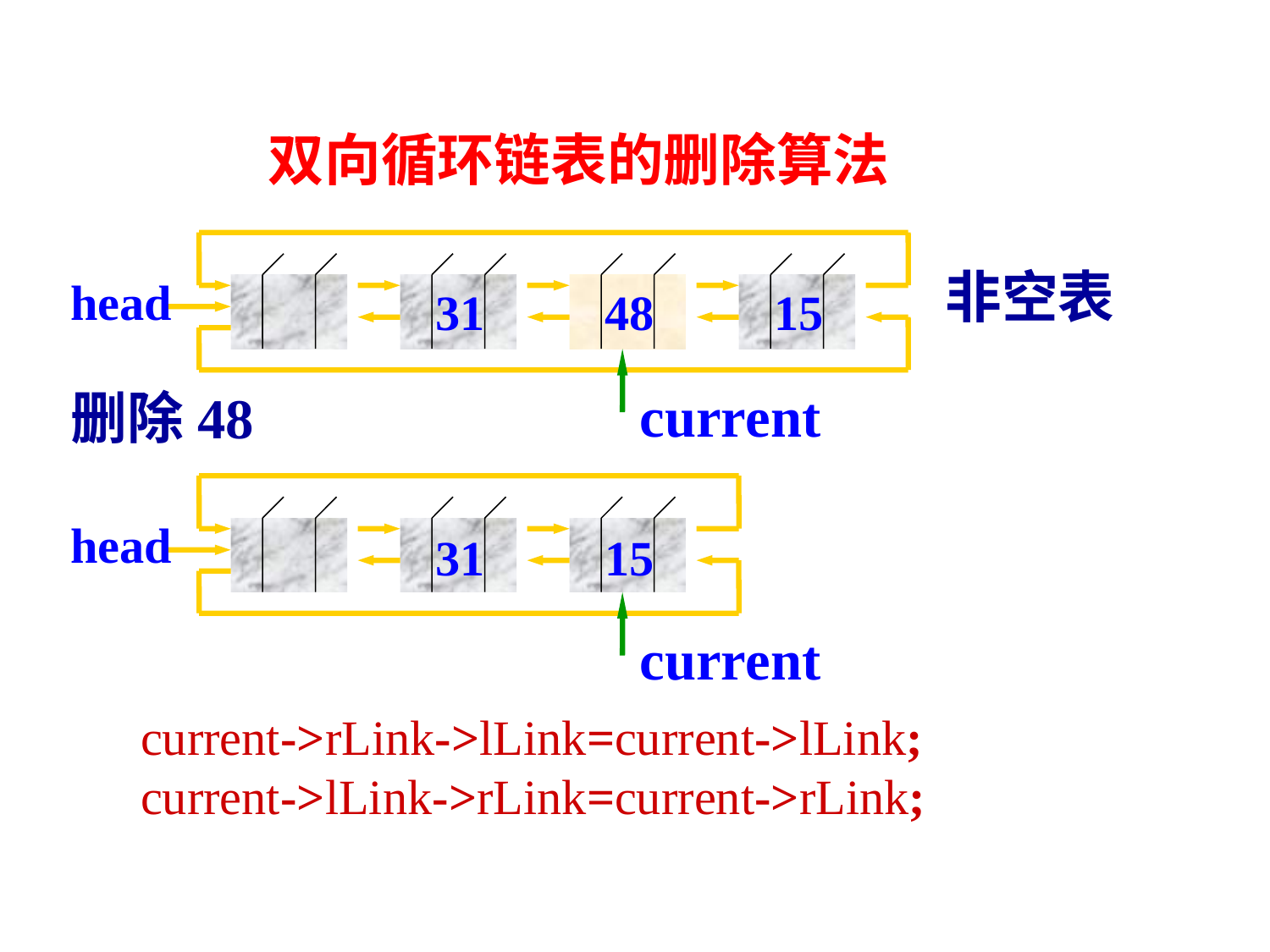

双向循环链表的删除算法

非空表
head

31

48

15

current
删除48

head

31
15

current
current->rLink->lLink=current->lLink;        current->lLink->rLink=current->rLink;
190